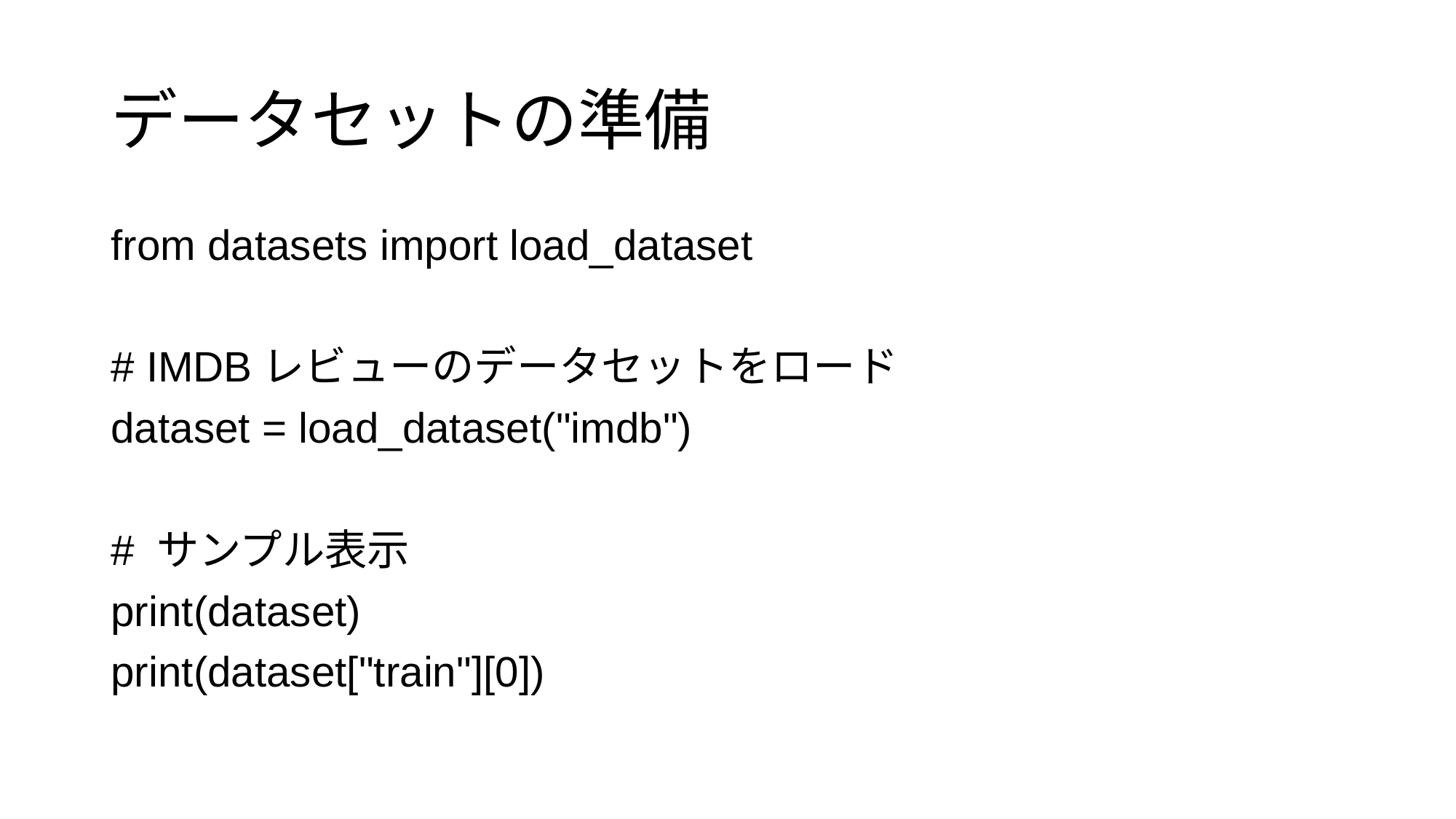

# データセットの準備
from datasets import load_dataset

# IMDBレビューのデータセットをロード
dataset = load_dataset("imdb")

# サンプル表示
print(dataset)
print(dataset["train"][0])